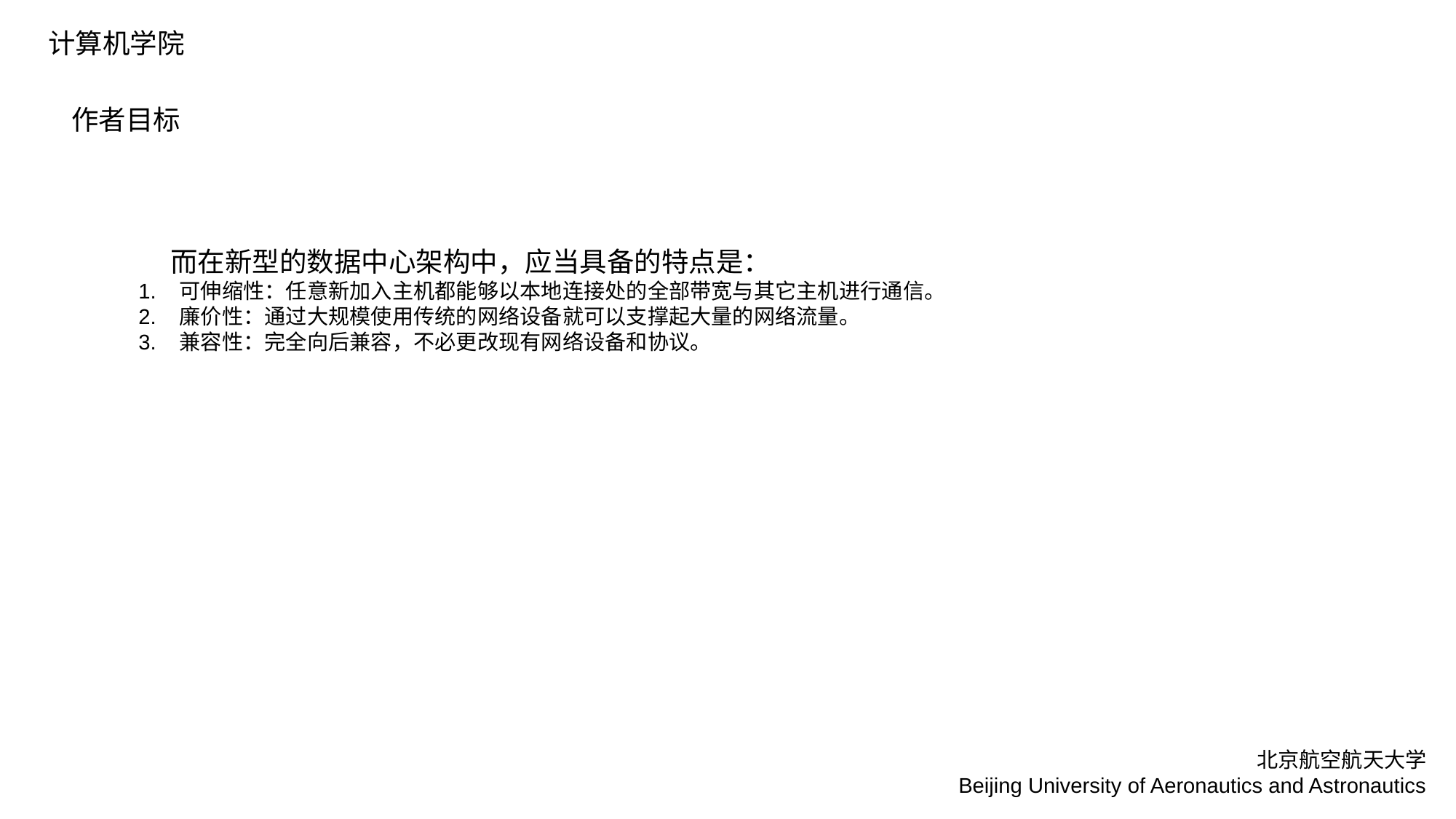

作者目标
而在新型的数据中心架构中，应当具备的特点是：
可伸缩性：任意新加入主机都能够以本地连接处的全部带宽与其它主机进行通信。
廉价性：通过大规模使用传统的网络设备就可以支撑起大量的网络流量。
兼容性：完全向后兼容，不必更改现有网络设备和协议。